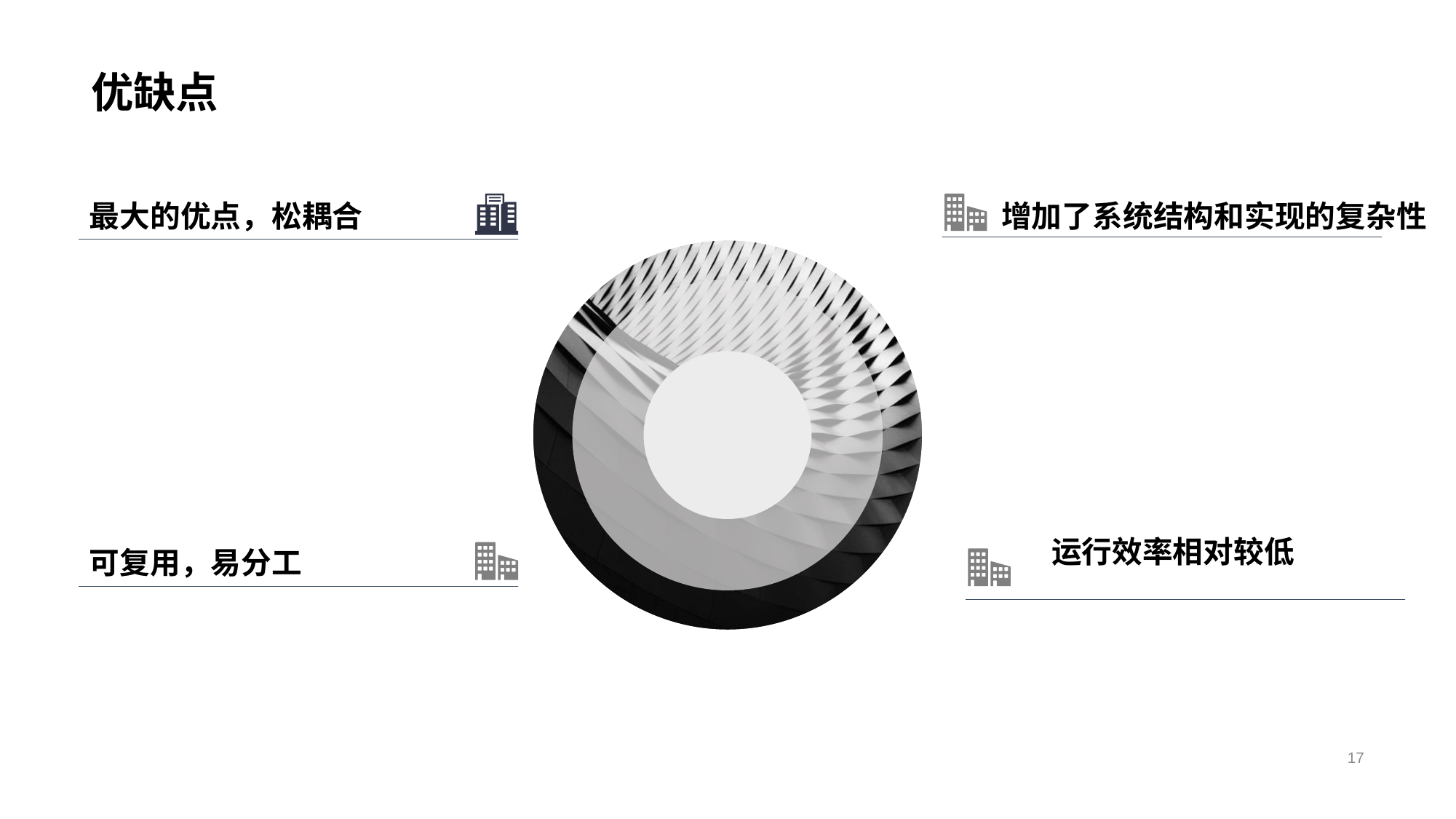

# 优缺点
增加了系统结构和实现的复杂性
最大的优点，松耦合

运行效率相对较低
可复用，易分工

17